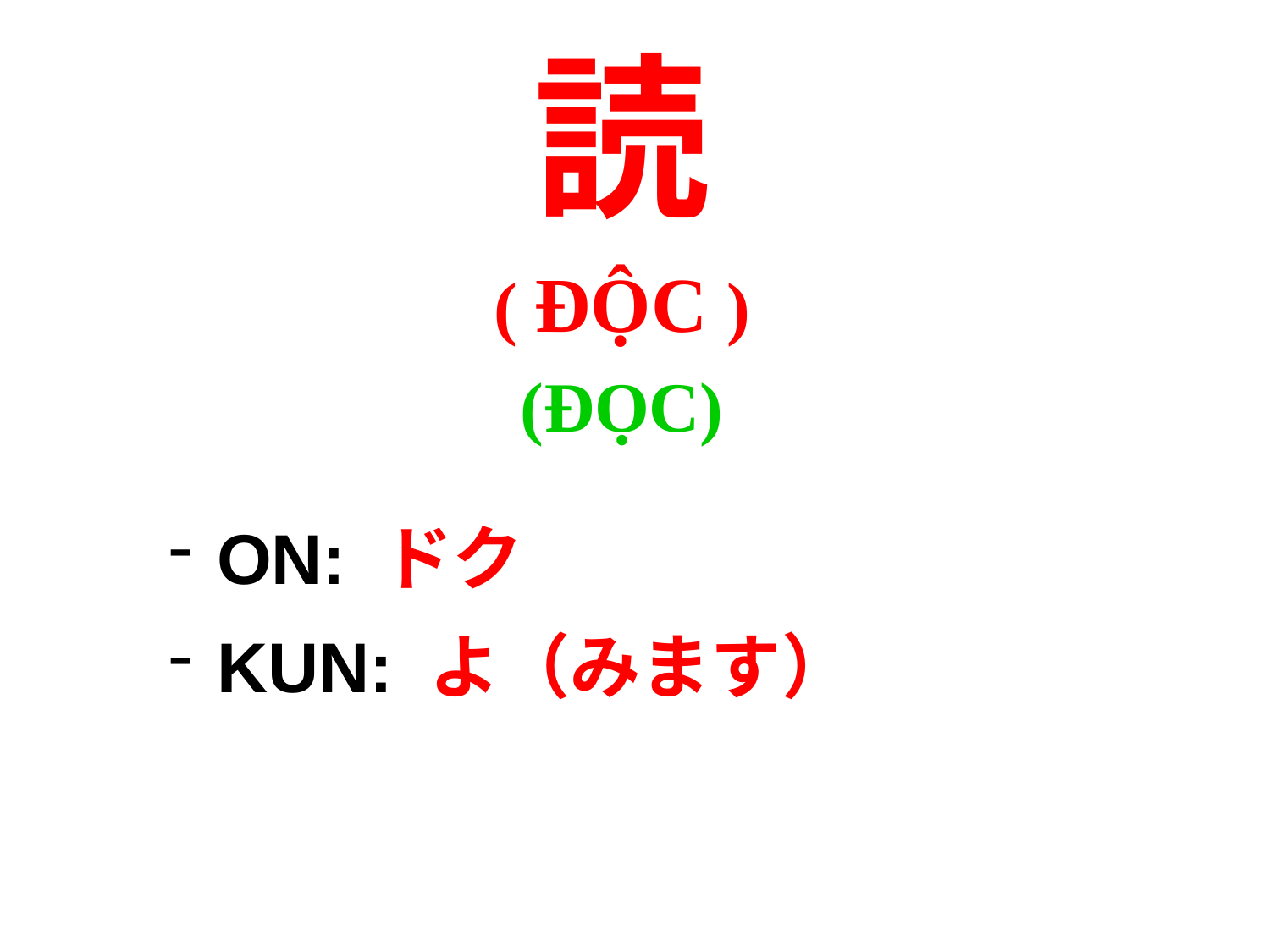

読
( ĐỘC )
(ĐỌC)
ON: ドク
KUN: よ（みます）